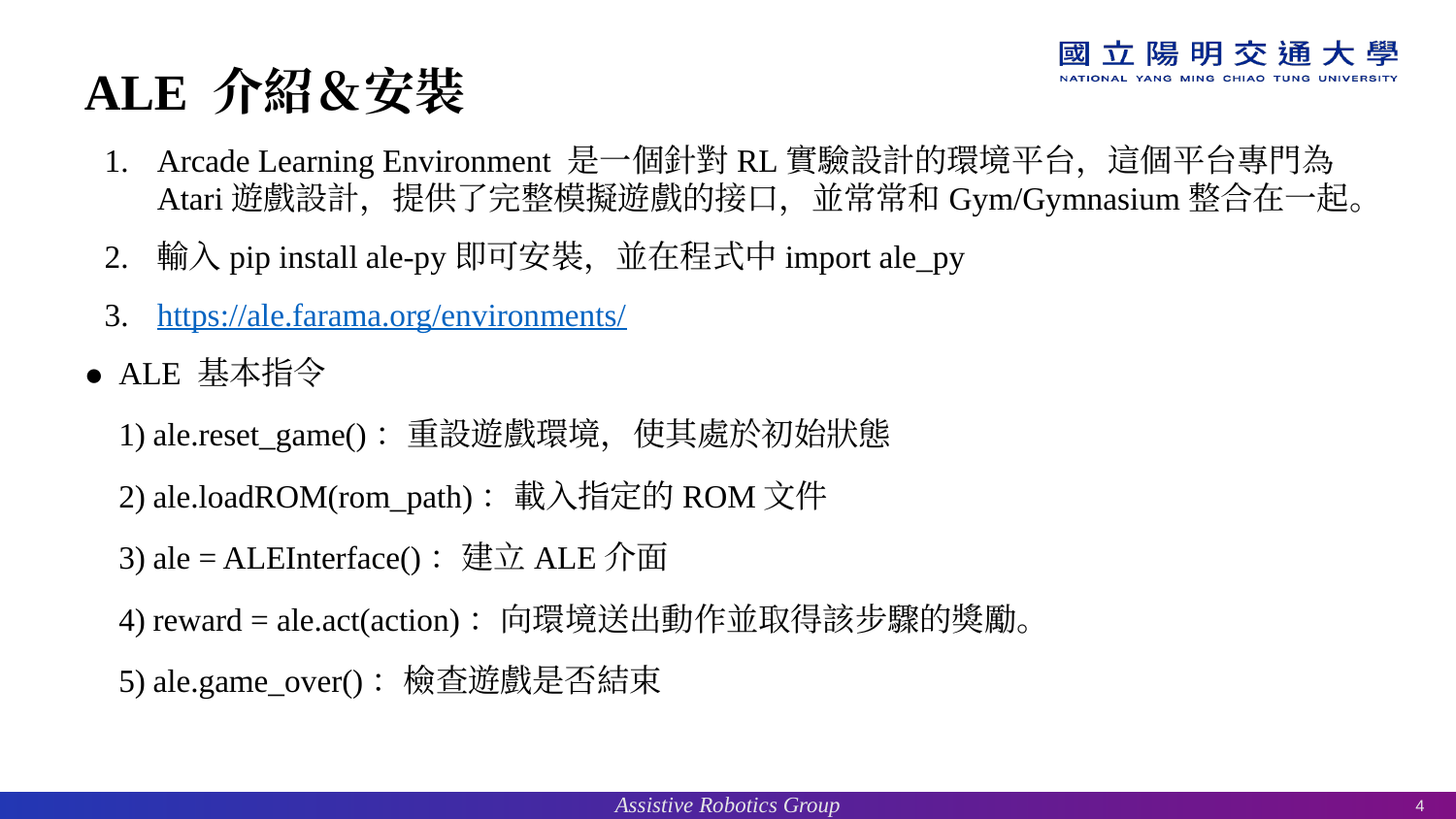

ALE 介紹＆安裝
Arcade Learning Environment 是一個針對RL實驗設計的環境平台，這個平台專門為Atari遊戲設計，提供了完整模擬遊戲的接口，並常常和Gym/Gymnasium整合在一起。
輸入pip install ale-py即可安裝，並在程式中import ale_py
https://ale.farama.org/environments/
ALE 基本指令
ale.reset_game()：重設遊戲環境，使其處於初始狀態
ale.loadROM(rom_path)：載入指定的ROM文件
ale = ALEInterface()：建立ALE介面
reward = ale.act(action)：向環境送出動作並取得該步驟的獎勵。
ale.game_over()：檢查遊戲是否結束